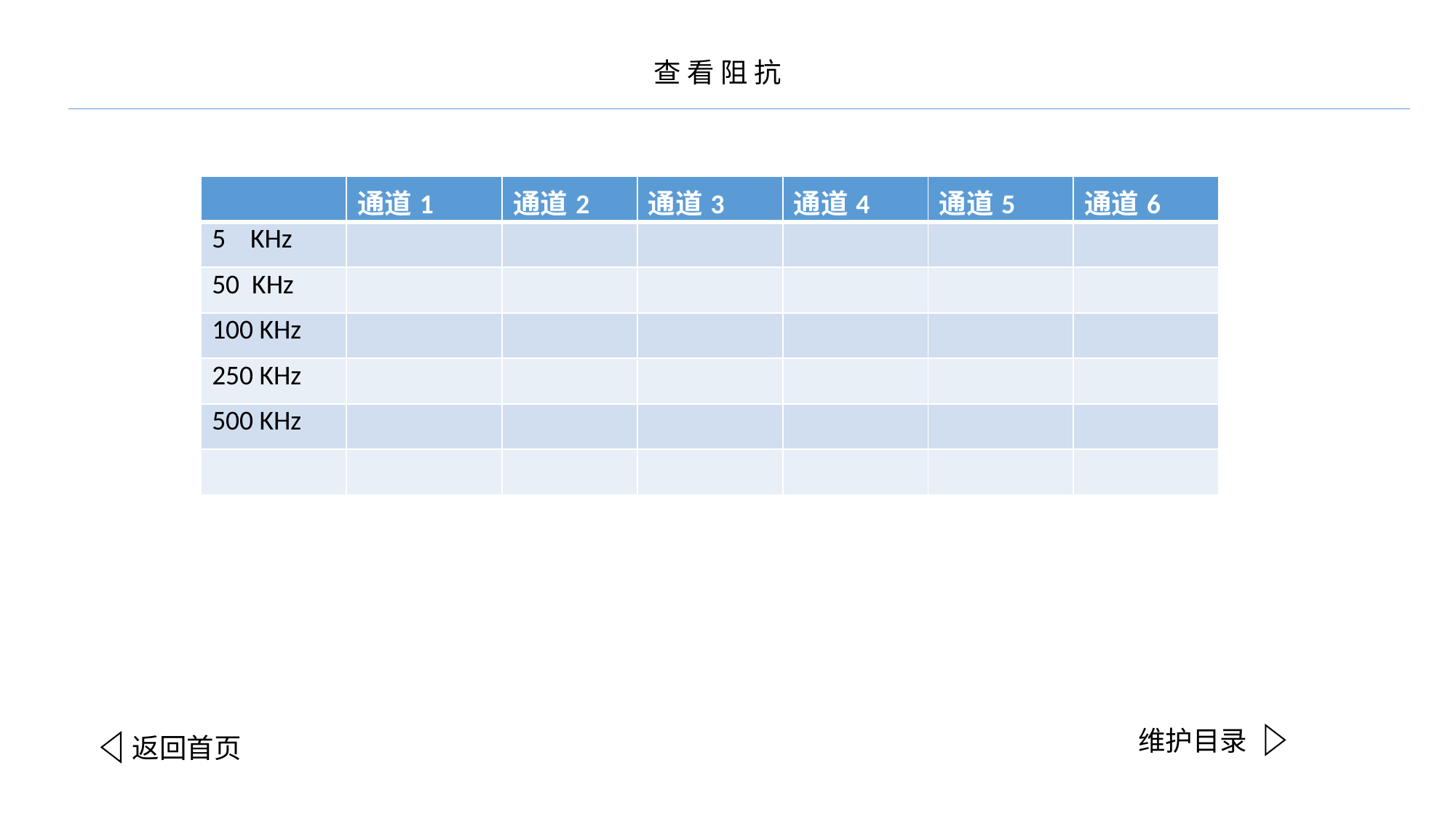

查 看 阻 抗
|  | 通道1 | 通道2 | 通道3 | 通道4 | 通道5 | 通道6 |
| --- | --- | --- | --- | --- | --- | --- |
| 5 KHz |  |  |  |  |  |  |
| 50 KHz |  |  |  |  |  |  |
| 100 KHz |  |  |  |  |  |  |
| 250 KHz |  |  |  |  |  |  |
| 500 KHz |  |  |  |  |  |  |
|  |  |  |  |  |  |  |
维护目录
返回首页